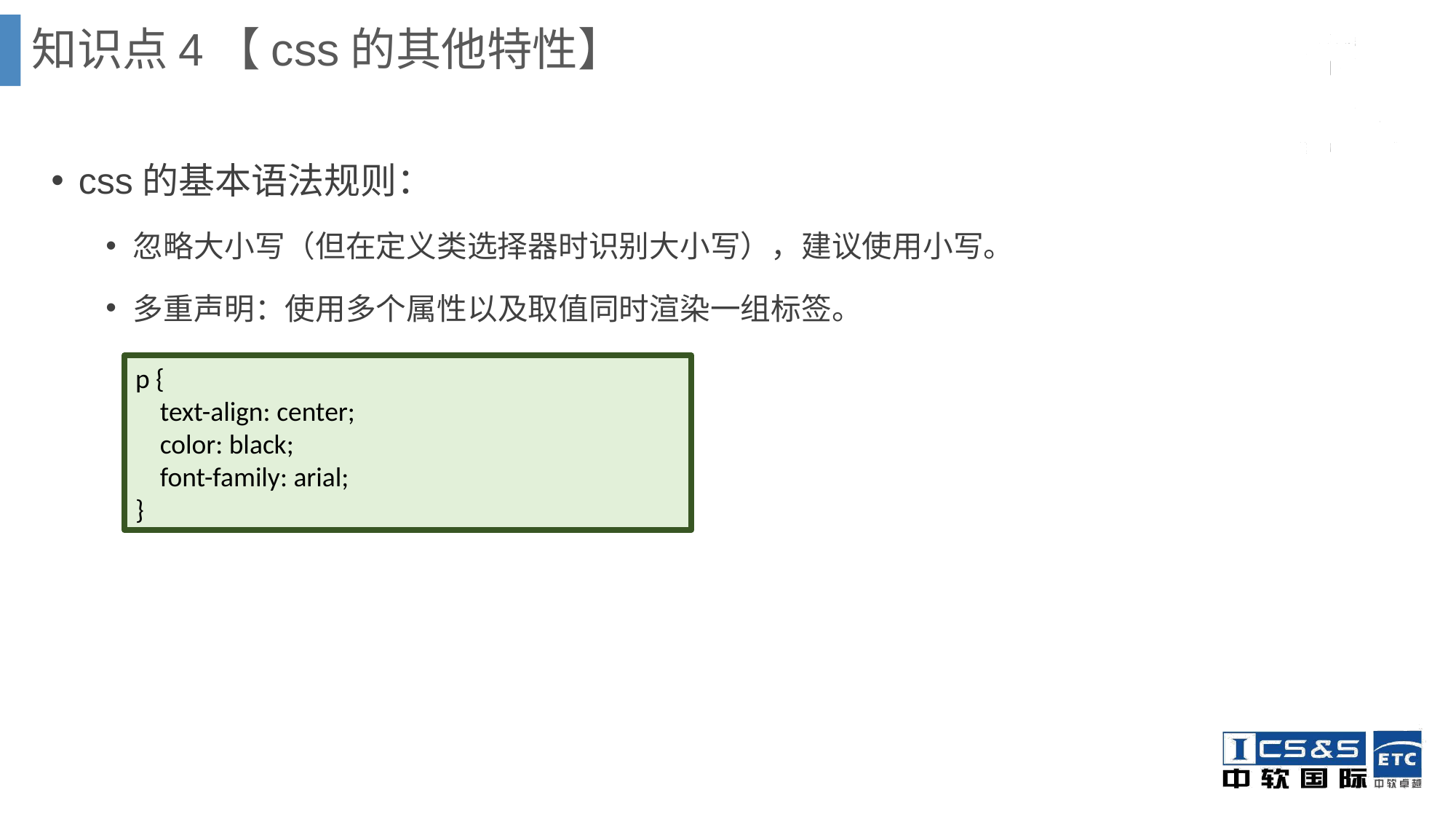

知识点4【css的其他特性】
css的基本语法规则：
忽略大小写（但在定义类选择器时识别大小写），建议使用小写。
多重声明：使用多个属性以及取值同时渲染一组标签。
p {
    text-align: center;
    color: black;
    font-family: arial;
}